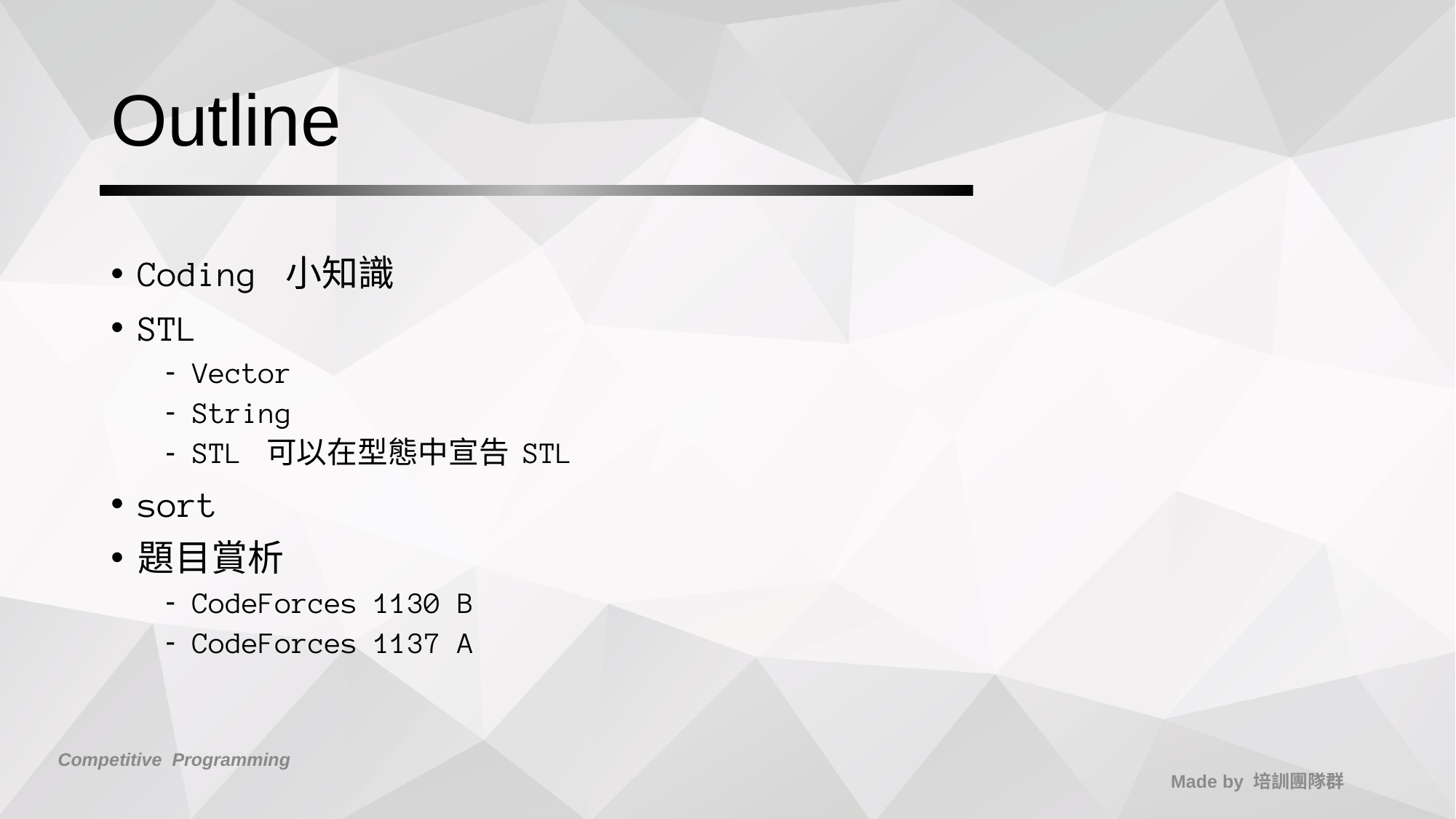

# Outline
Coding 小知識
STL
Vector
String
STL 可以在型態中宣告 STL
sort
題目賞析
CodeForces 1130 B
CodeForces 1137 A